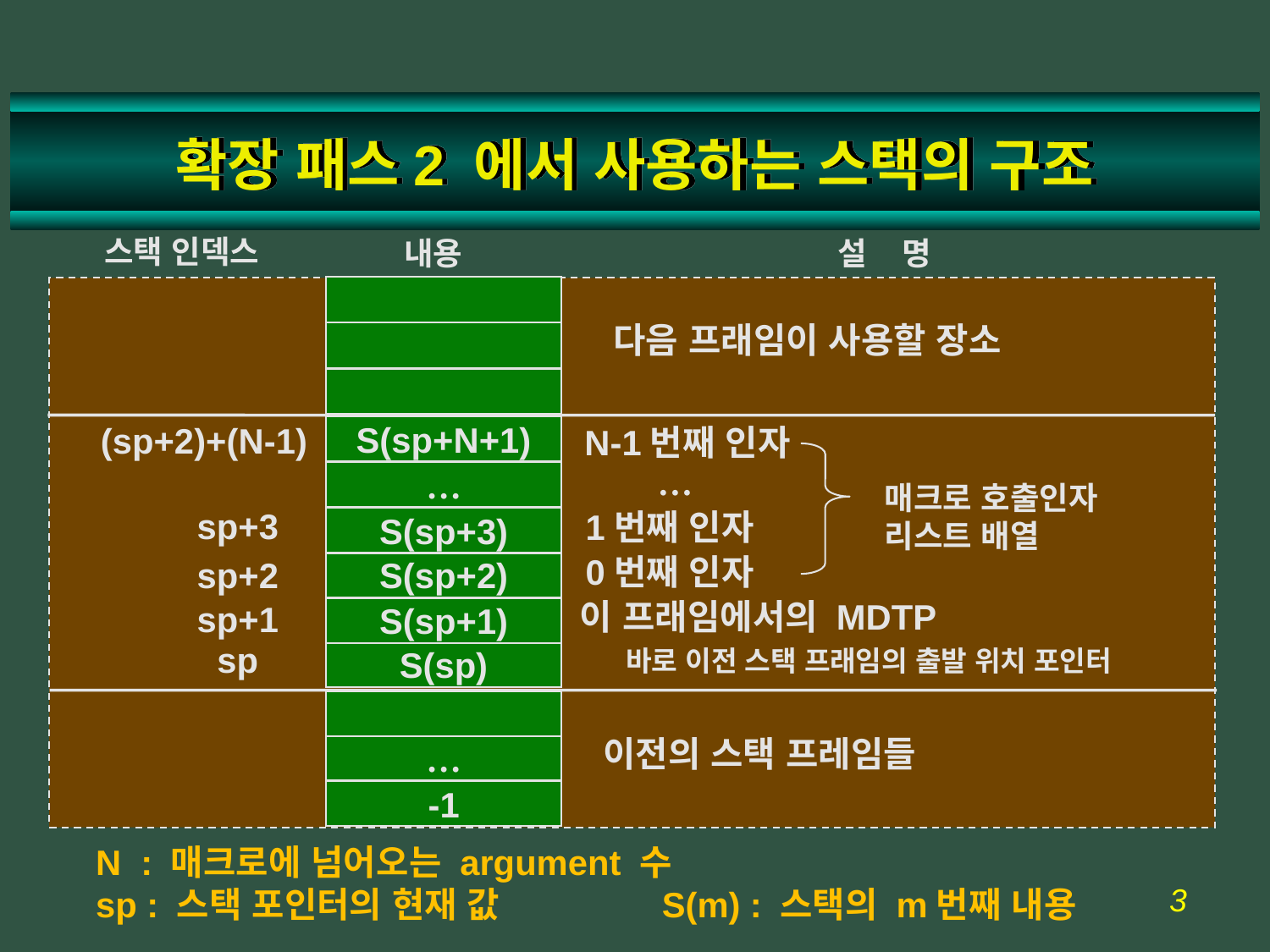

# 확장 패스2 에서 사용하는 스택의 구조
스택 인덱스
내용
설    명

다음 프래임이 사용할 장소

(sp+2)+(N-1)
N-1번째 인자

S(sp+N+1)

…
…
매크로 호출인자
리스트 배열
sp+3
1번째 인자
S(sp+3)
0번째 인자
sp+2
S(sp+2)
이 프래임에서의 MDTP
sp+1
S(sp+1)
sp
바로 이전 스택 프래임의 출발 위치 포인터
S(sp)

이전의 스택 프레임들
…
-1
N  : 매크로에 넘어오는 argument 수
sp : 스택 포인터의 현재 값	     S(m) : 스택의 m번째 내용
3